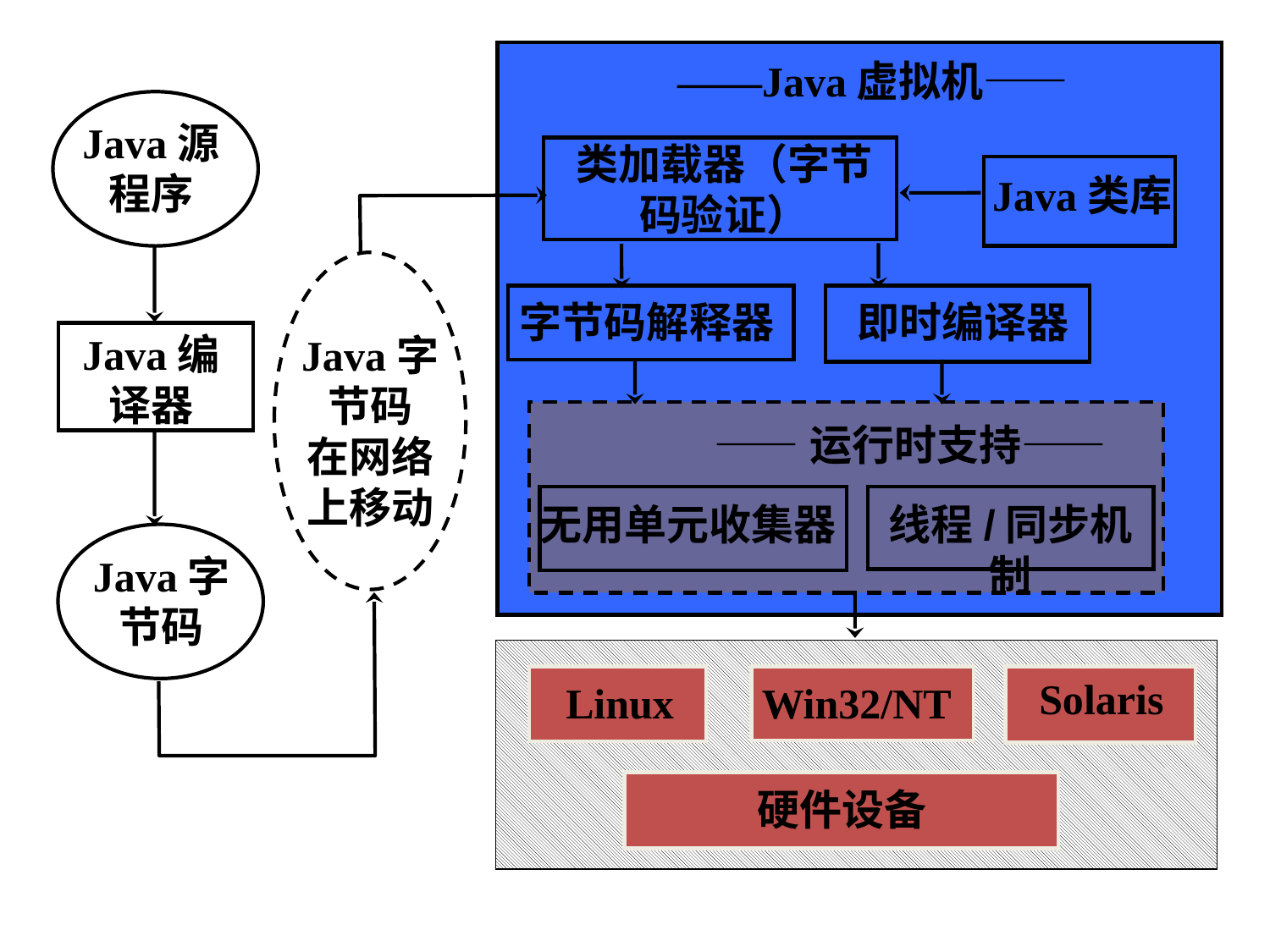

――Java虚拟机――

Java源程序

类加载器（字节码验证）

Java类库

字节码解释器
即时编译器

Java编译器
Java字节码
在网络
上移动

――运行时支持――

无用单元收集器
线程/同步机制

Java字节码

Solaris
Linux
Win32/NT

硬件设备